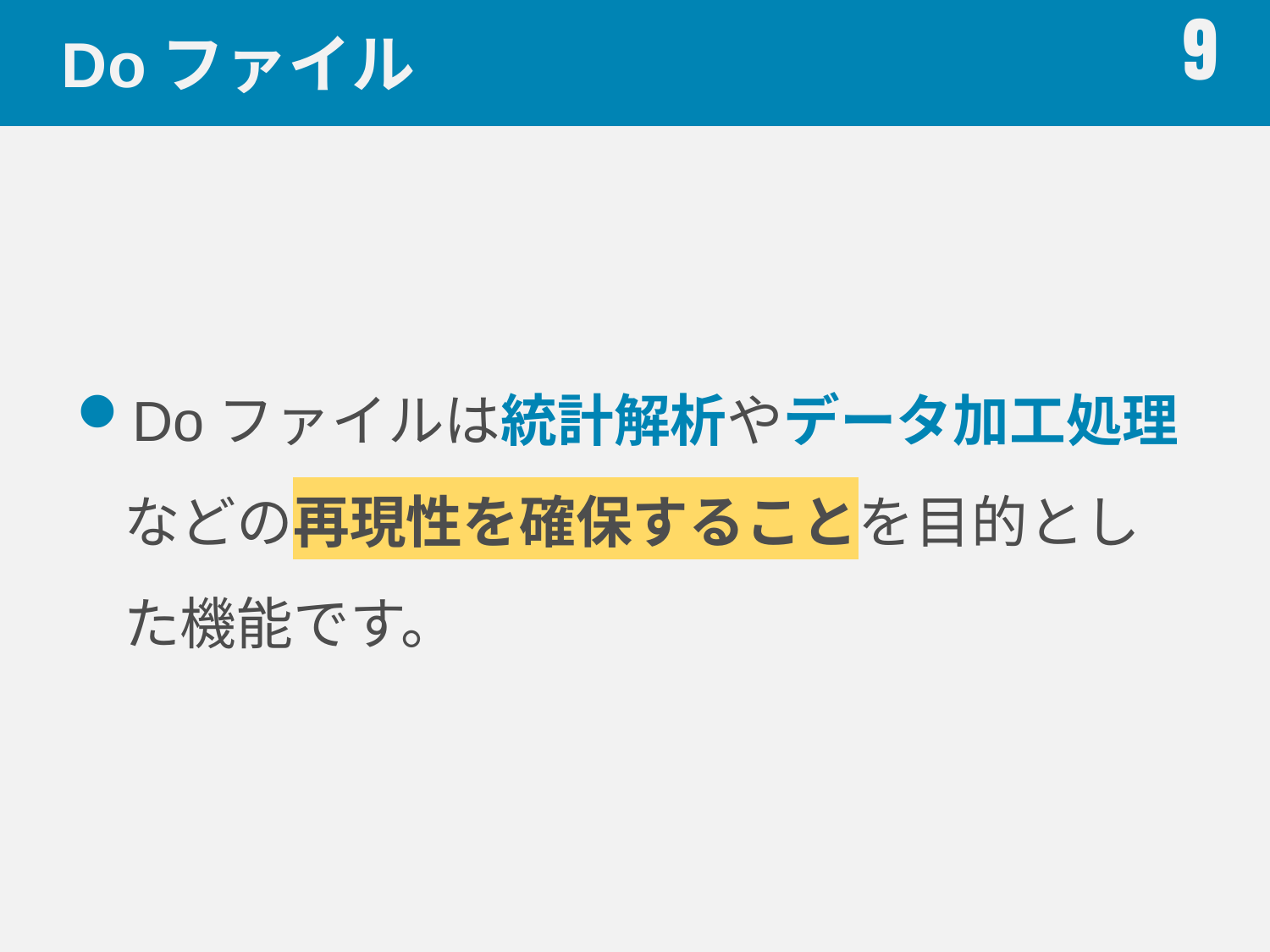

# Doファイル
 9
Doファイルは統計解析やデータ加工処理などの再現性を確保することを目的とした機能です。